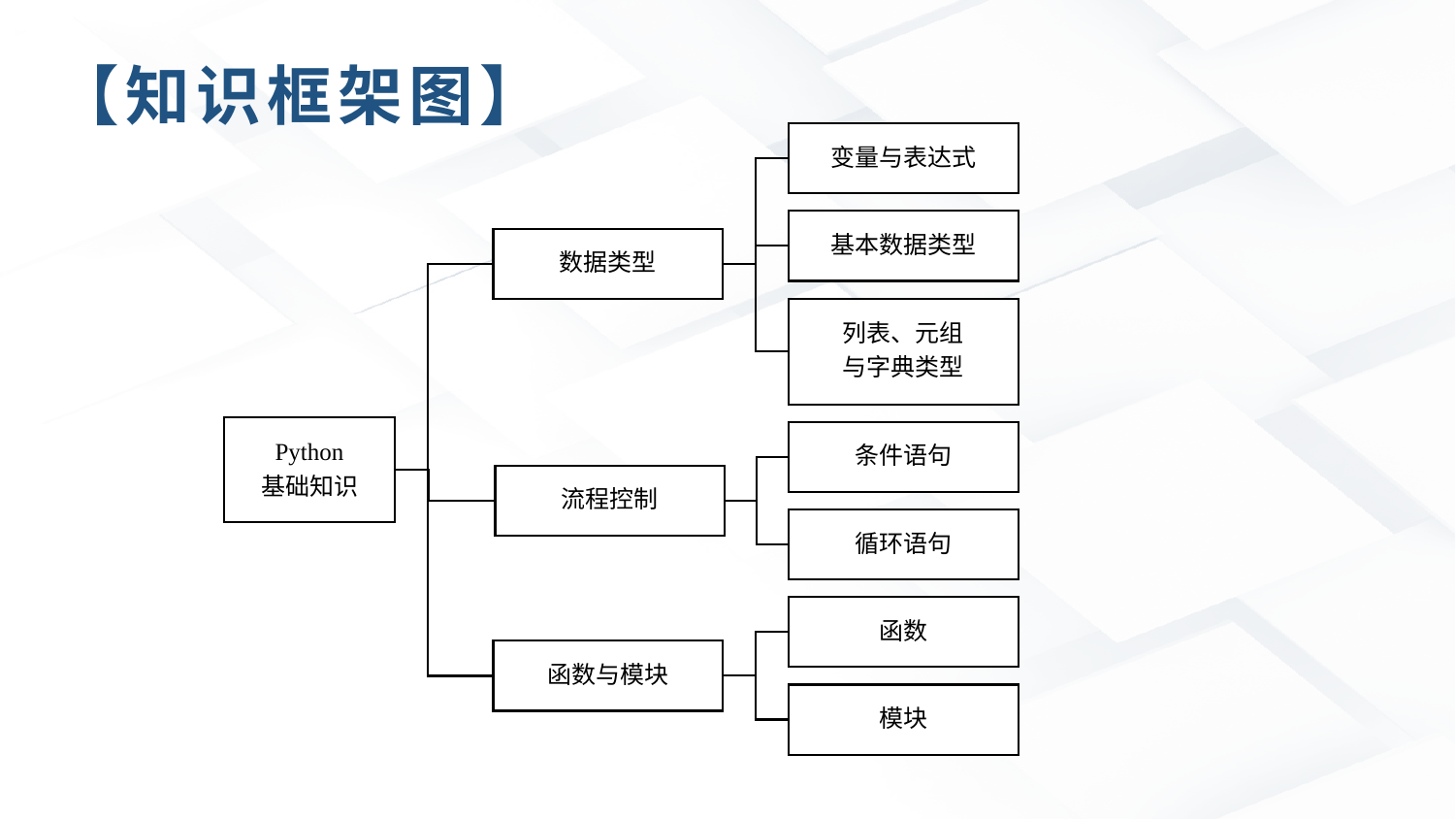

【知识框架图】

Python
基础知识
数据类型
变量与表达式
基本数据类型
列表、元组
与字典类型
流程控制
条件语句
循环语句
函数与模块
函数
模块